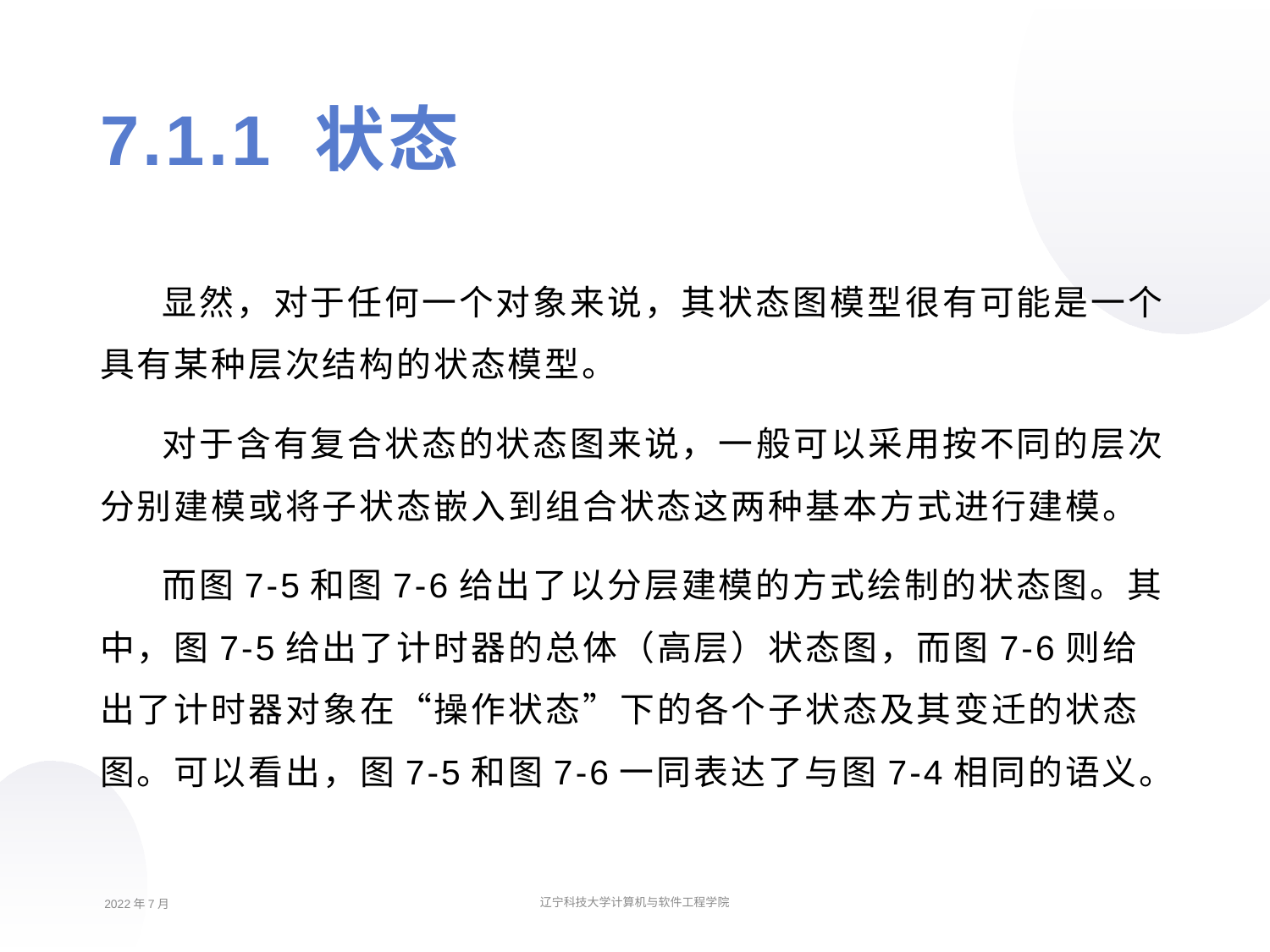

7.1.1 状态
显然，对于任何一个对象来说，其状态图模型很有可能是一个具有某种层次结构的状态模型。
对于含有复合状态的状态图来说，一般可以采用按不同的层次分别建模或将子状态嵌入到组合状态这两种基本方式进行建模。
而图7-5和图7-6给出了以分层建模的方式绘制的状态图。其中，图7-5给出了计时器的总体（高层）状态图，而图7-6则给出了计时器对象在“操作状态”下的各个子状态及其变迁的状态图。可以看出，图7-5和图7-6一同表达了与图7-4相同的语义。

2022年7月
辽宁科技大学计算机与软件工程学院
15